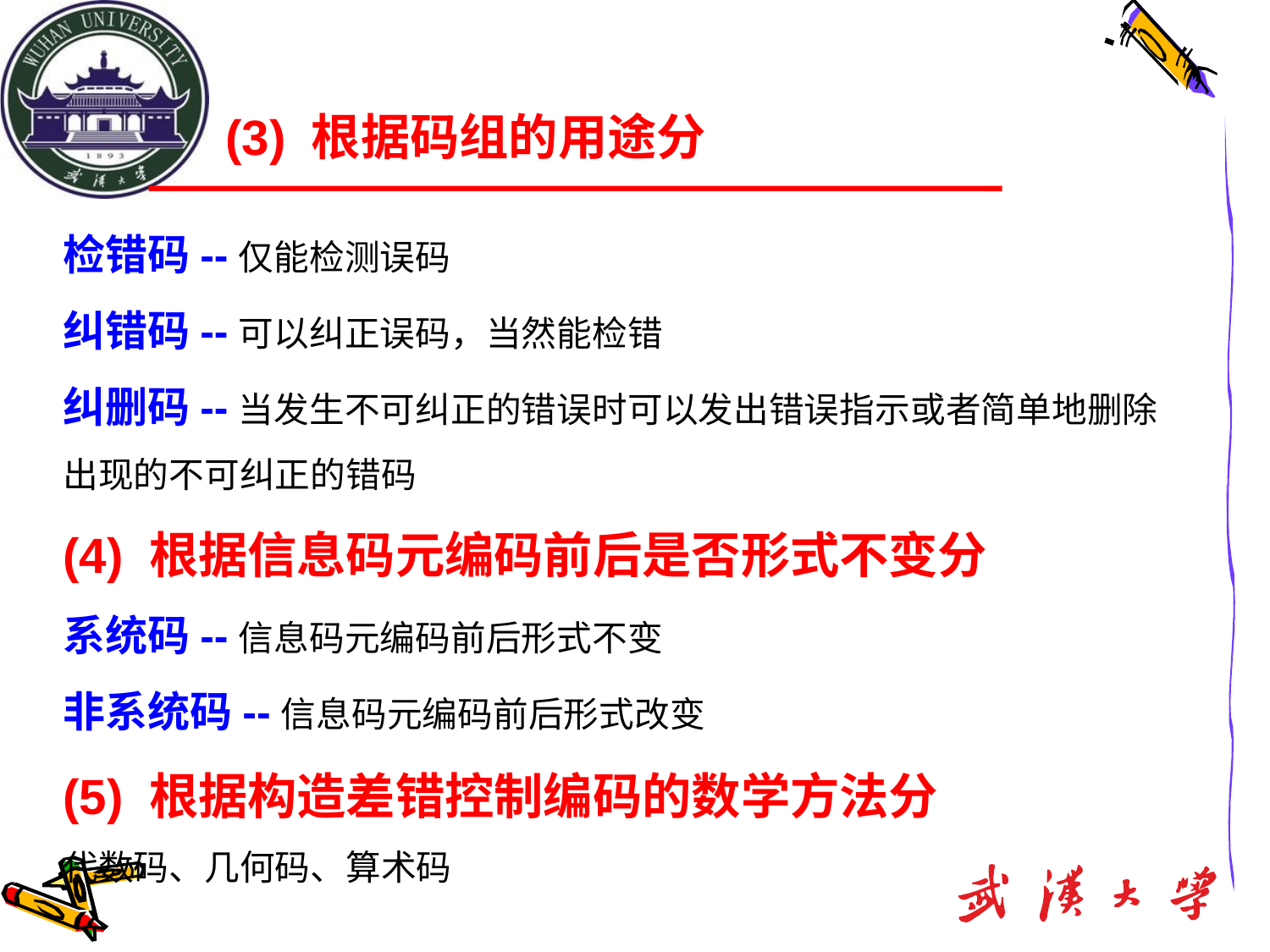

(3) 根据码组的用途分
检错码--仅能检测误码
纠错码--可以纠正误码，当然能检错
纠删码--当发生不可纠正的错误时可以发出错误指示或者简单地删除出现的不可纠正的错码
(4) 根据信息码元编码前后是否形式不变分
系统码--信息码元编码前后形式不变
非系统码--信息码元编码前后形式改变
(5) 根据构造差错控制编码的数学方法分
代数码、几何码、算术码